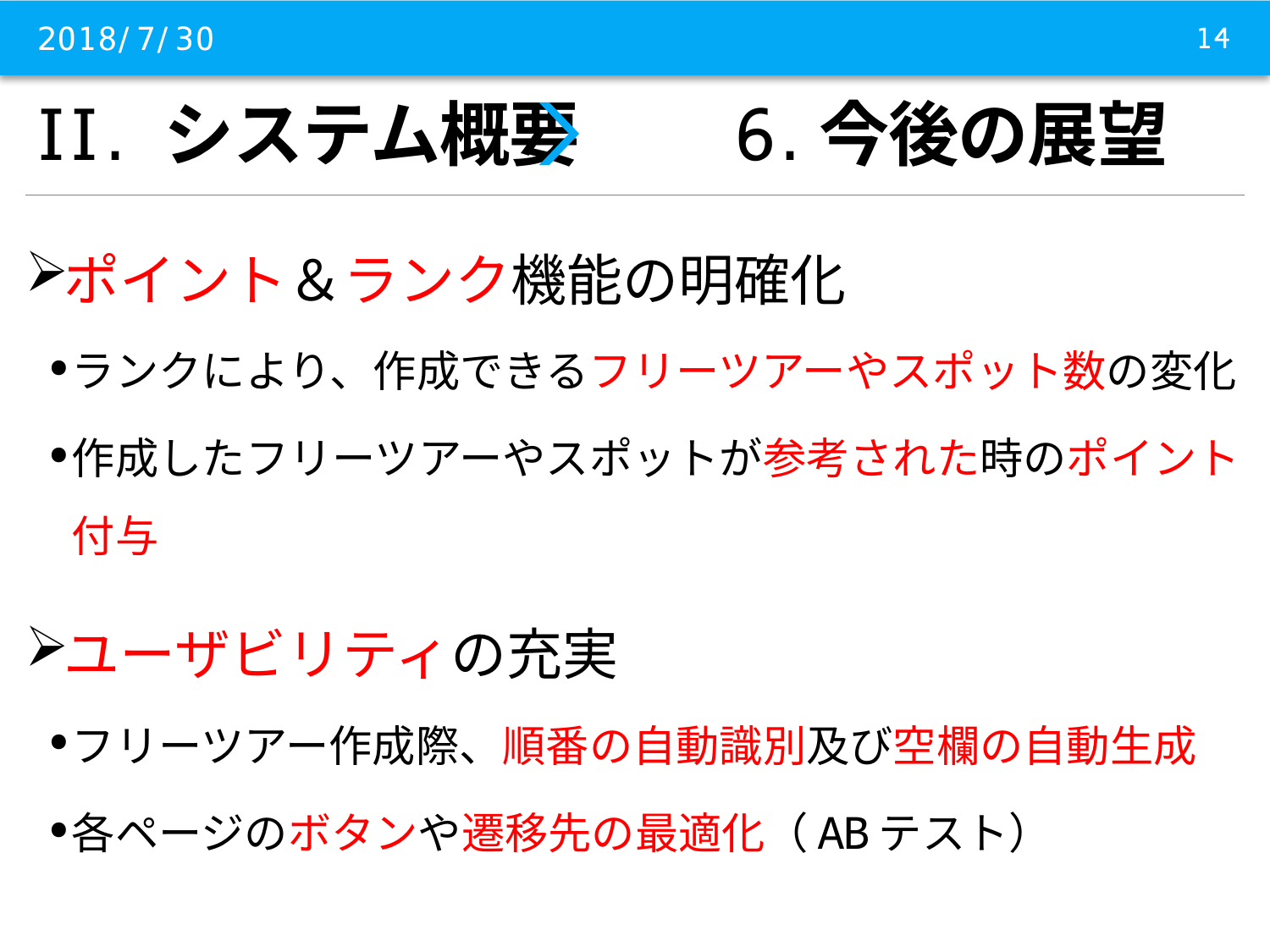

2018/7/30
14
# II. システム概要　　6.今後の展望

ポイント＆ランク機能の明確化
ランクにより、作成できるフリーツアーやスポット数の変化
作成したフリーツアーやスポットが参考された時のポイント付与
ユーザビリティの充実
フリーツアー作成際、順番の自動識別及び空欄の自動生成
各ページのボタンや遷移先の最適化（ABテスト）